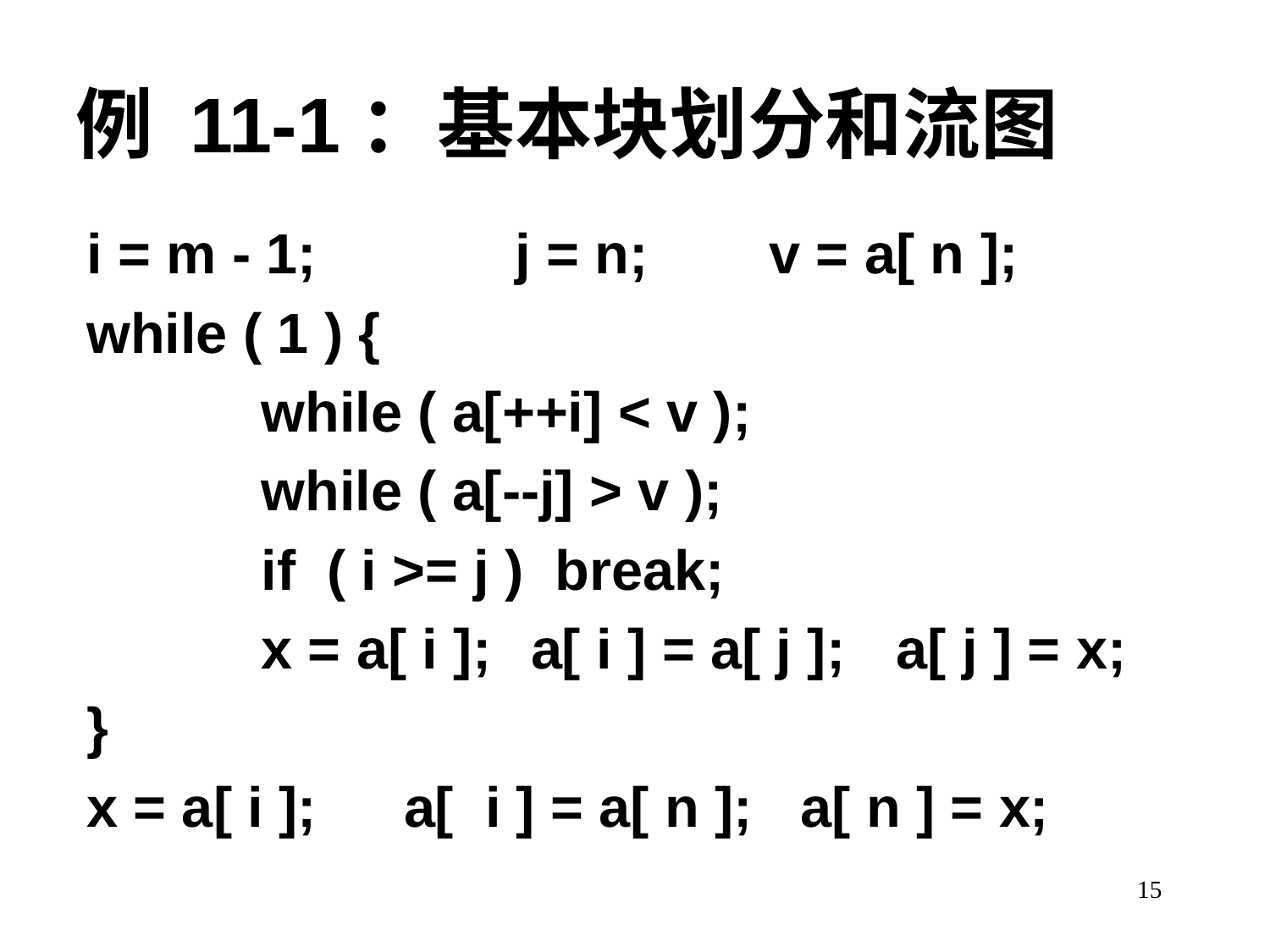

# 例 11-1：基本块划分和流图
i = m - 1;		j = n;	v = a[ n ];
while ( 1 ) {
		while ( a[++i] < v );
		while ( a[--j] > v );
		if  ( i >= j )  break;
		x = a[ i ];	 a[ i ] = a[ j ];	a[ j ] = x;
}
x = a[ i ];	 a[  i ] = a[ n ];	  a[ n ] = x;
15